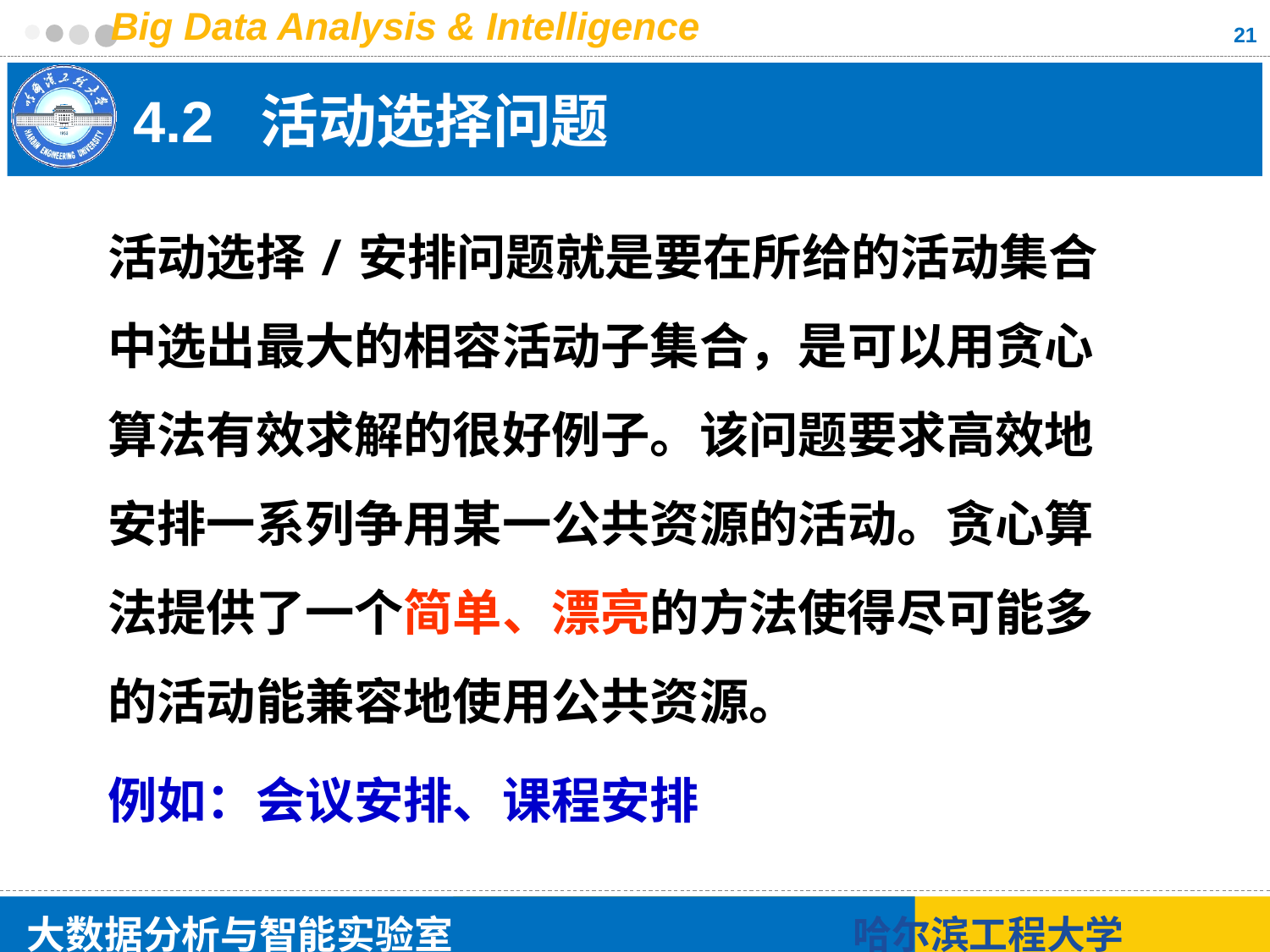

21
# 4.2  活动选择问题
活动选择/安排问题就是要在所给的活动集合中选出最大的相容活动子集合，是可以用贪心算法有效求解的很好例子。该问题要求高效地安排一系列争用某一公共资源的活动。贪心算法提供了一个简单、漂亮的方法使得尽可能多的活动能兼容地使用公共资源。
例如：会议安排、课程安排